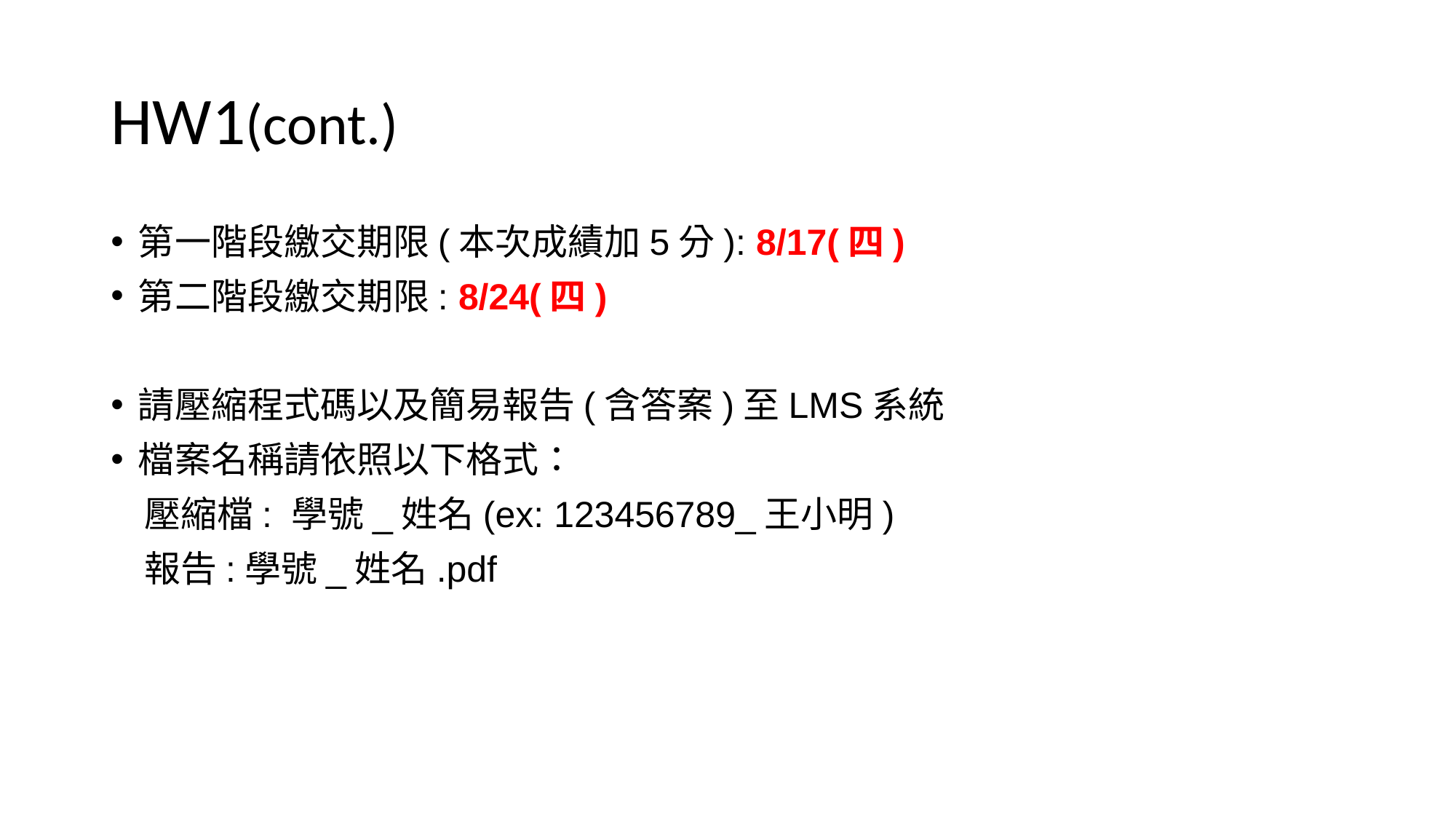

# HW1(cont.)
第一階段繳交期限(本次成績加5分): 8/17(四)
第二階段繳交期限: 8/24(四)

請壓縮程式碼以及簡易報告(含答案)至LMS系統
檔案名稱請依照以下格式：
   壓縮檔: 學號_姓名(ex: 123456789_王小明)
   報告:學號_姓名.pdf